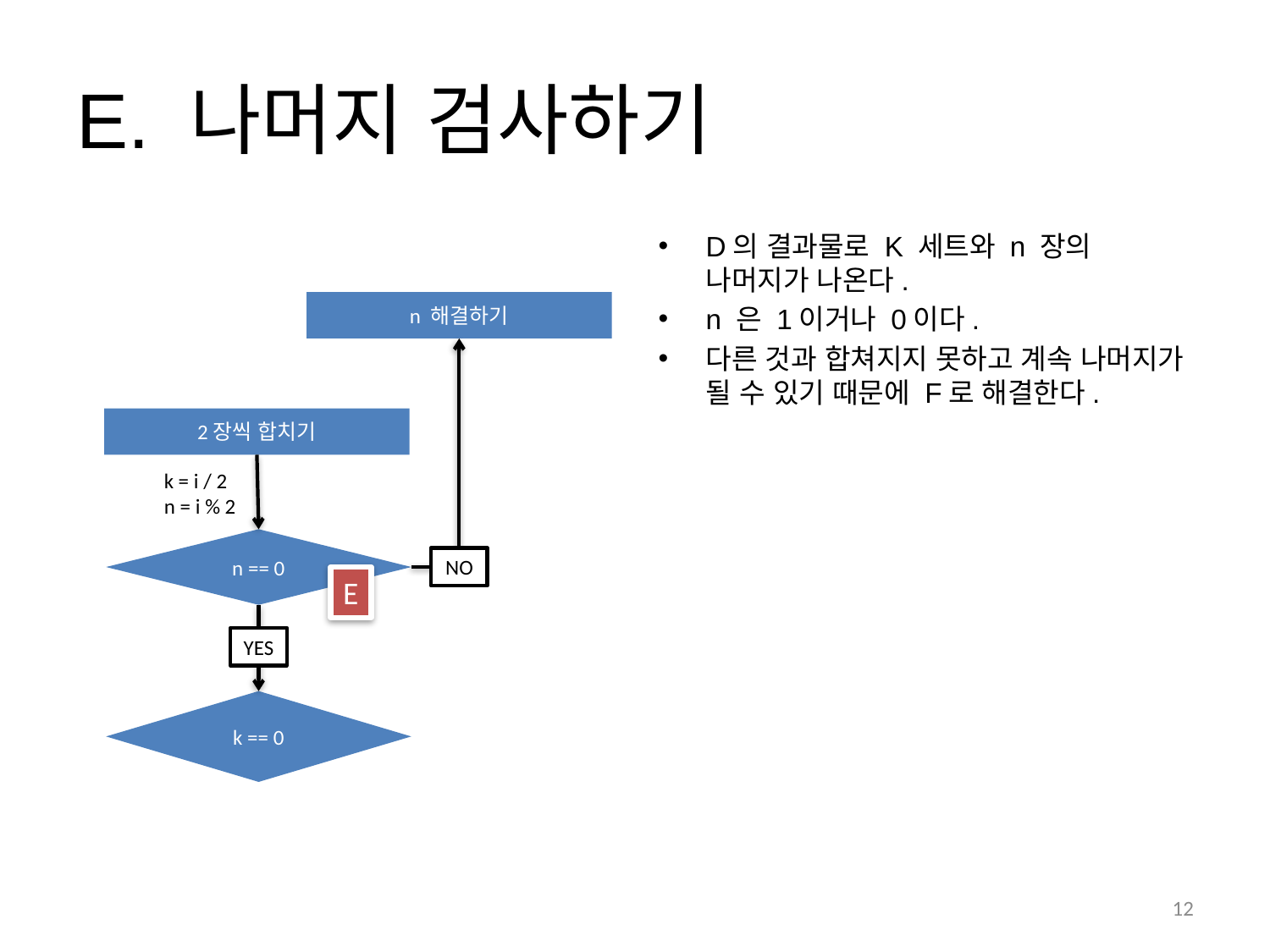

# E. 나머지 검사하기
D의 결과물로 K 세트와 n 장의 나머지가 나온다.
n 은 1이거나 0이다.
다른 것과 합쳐지지 못하고 계속 나머지가 될 수 있기 때문에 F로 해결한다.
n 해결하기
2장씩 합치기
k = i / 2
n = i % 2
n == 0
NO
E
YES
k == 0
12